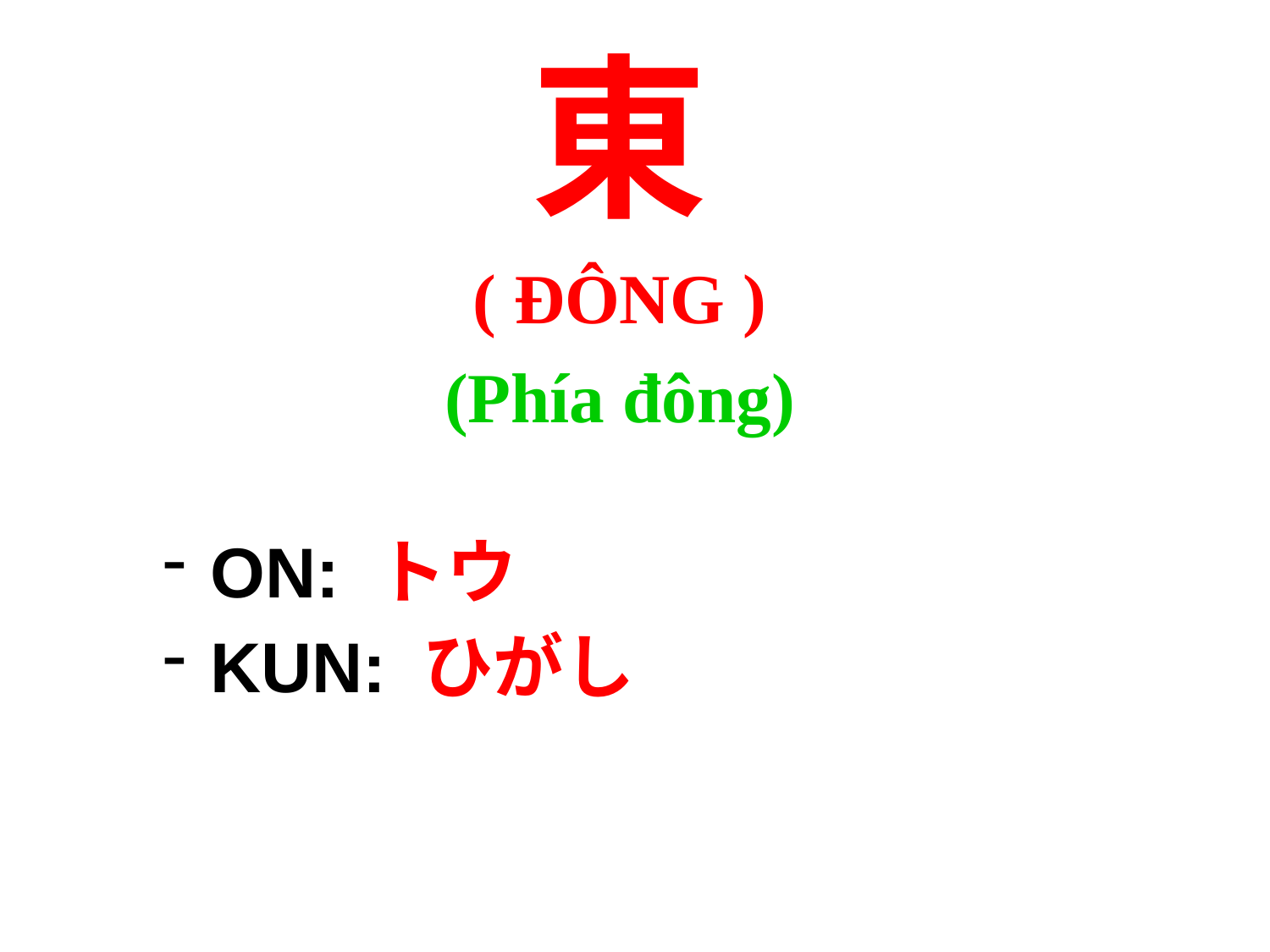

東
( ĐÔNG )
(Phía đông)

ON: トウ

KUN: ひがし